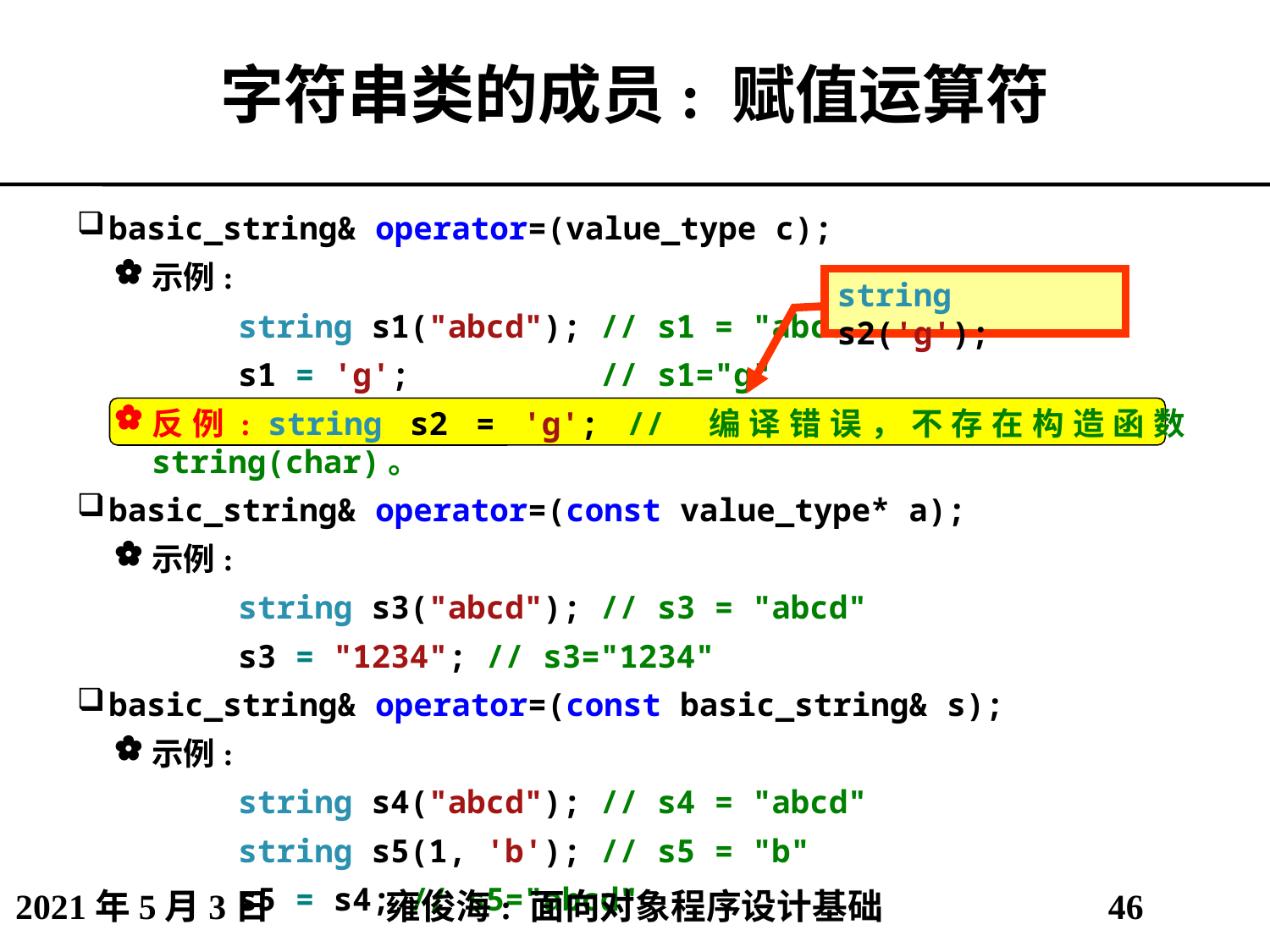

# 字符串类的成员: 赋值运算符

basic_string& operator=(value_type c);
示例:
string s1("abcd"); // s1 = "abcd"
s1 = 'g';          // s1="g"
反例: string s2 = 'g'; // 编译错误，不存在构造函数string(char)。
basic_string& operator=(const value_type* a);
示例:
string s3("abcd"); // s3 = "abcd"
s3 = "1234"; // s3="1234"
basic_string& operator=(const basic_string& s);
示例:
string s4("abcd"); // s4 = "abcd"
string s5(1, 'b'); // s5 = "b"
s5 = s4; // s5="abcd"
string s2('g');

2021年5月3日
雍俊海: 面向对象程序设计基础
46